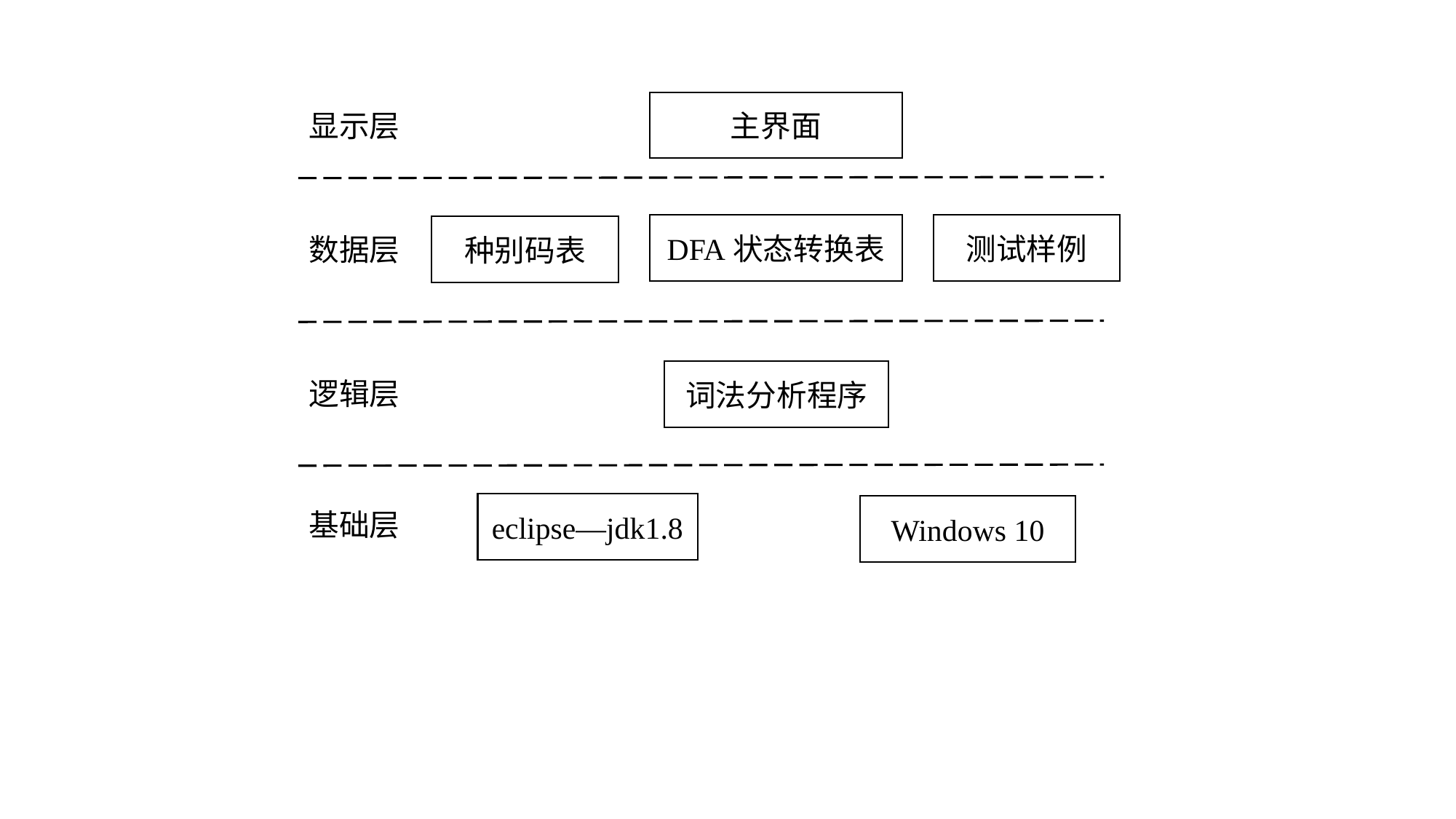

主界面
显示层
DFA状态转换表
测试样例
种别码表
数据层
词法分析程序
逻辑层
eclipse—jdk1.8
Windows 10
基础层